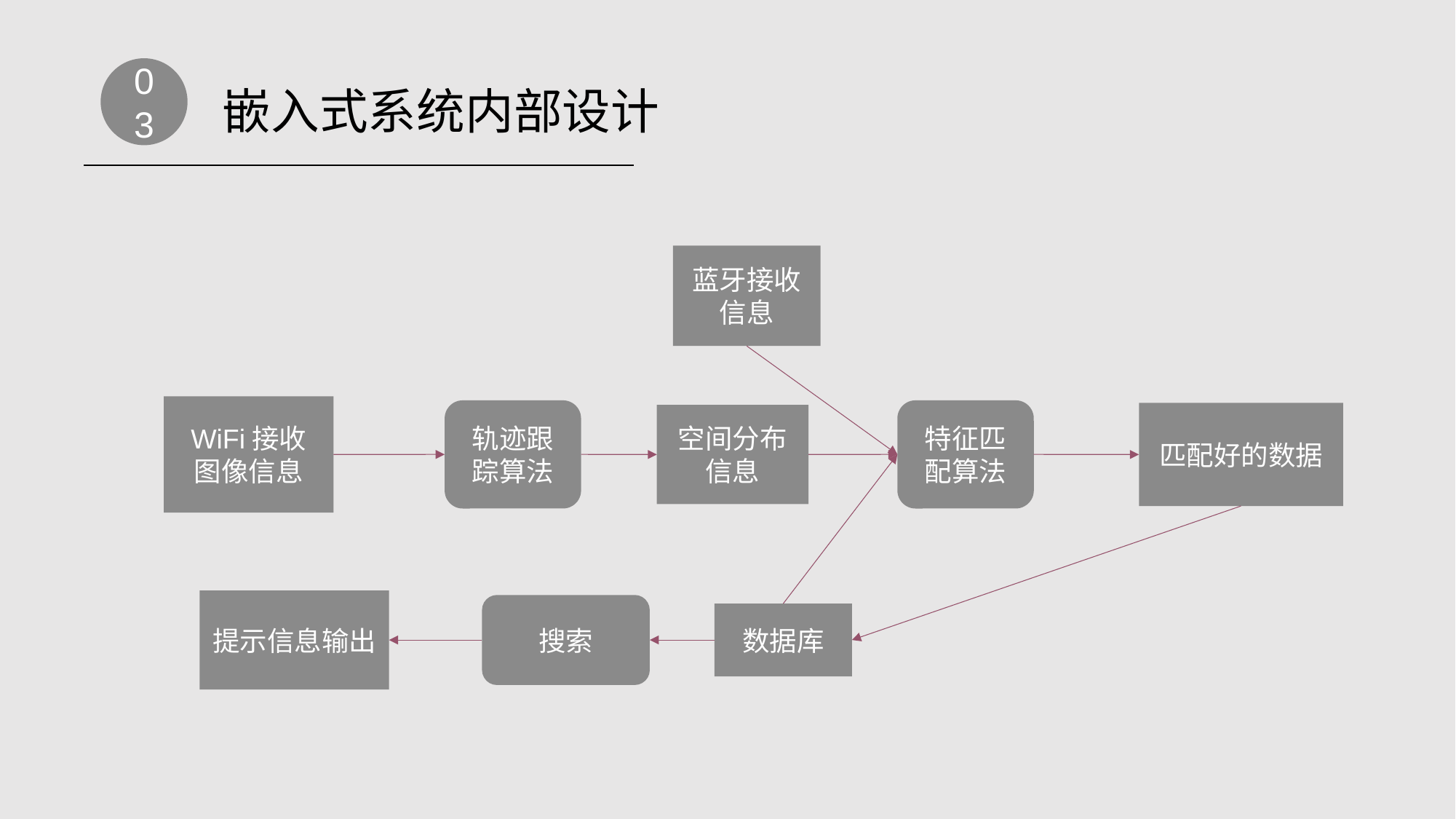

03
嵌入式系统内部设计
蓝牙接收信息
WiFi接收
图像信息
轨迹跟踪算法
特征匹配算法
匹配好的数据
空间分布信息
提示信息输出
搜索
数据库